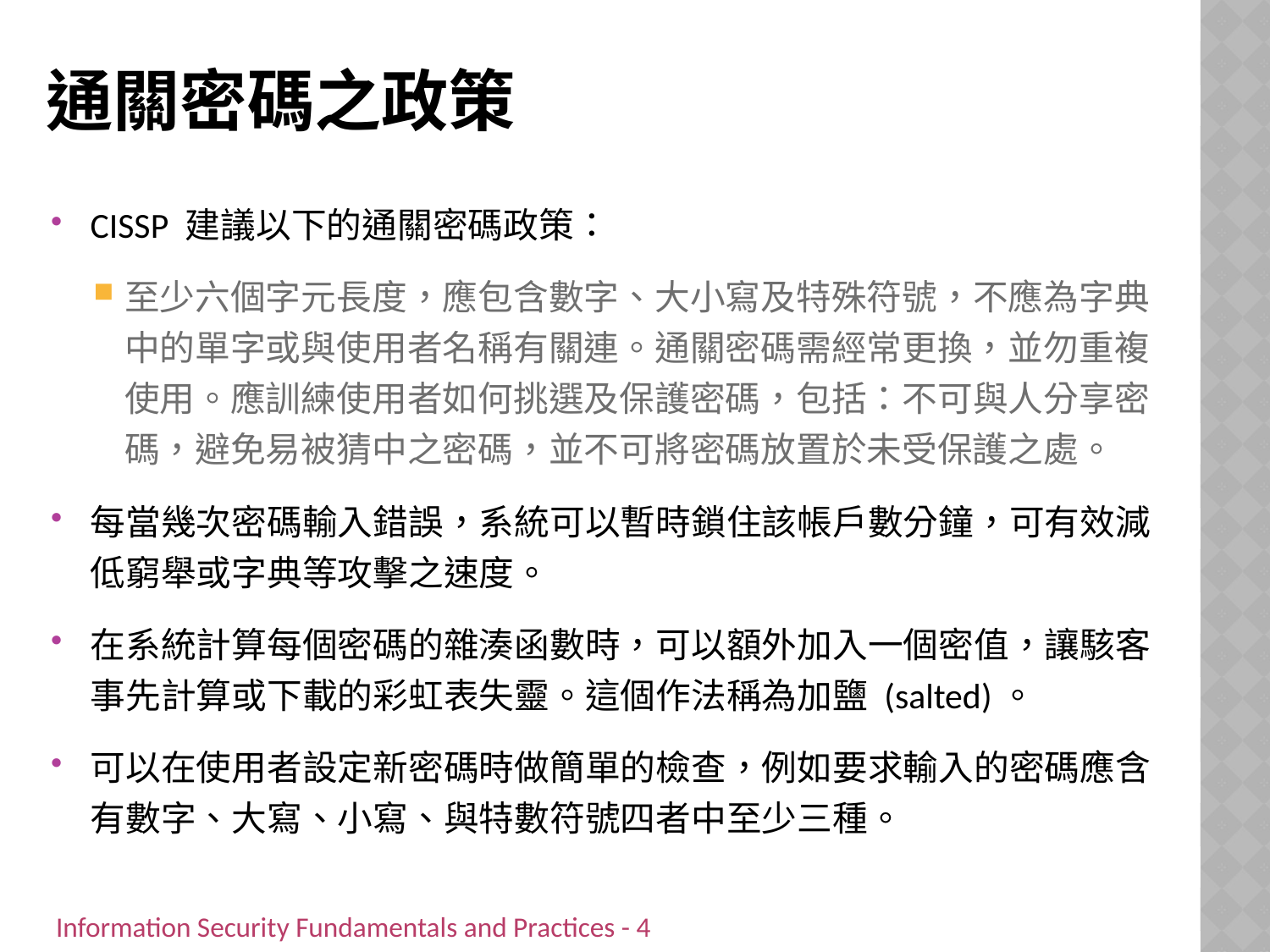

# 通關密碼之政策
CISSP 建議以下的通關密碼政策：
至少六個字元長度，應包含數字、大小寫及特殊符號，不應為字典中的單字或與使用者名稱有關連。通關密碼需經常更換，並勿重複使用。應訓練使用者如何挑選及保護密碼，包括：不可與人分享密碼，避免易被猜中之密碼，並不可將密碼放置於未受保護之處。
每當幾次密碼輸入錯誤，系統可以暫時鎖住該帳戶數分鐘，可有效減低窮舉或字典等攻擊之速度。
在系統計算每個密碼的雜湊函數時，可以額外加入一個密值，讓駭客事先計算或下載的彩虹表失靈。這個作法稱為加鹽 (salted)。
可以在使用者設定新密碼時做簡單的檢查，例如要求輸入的密碼應含有數字、大寫、小寫、與特數符號四者中至少三種。